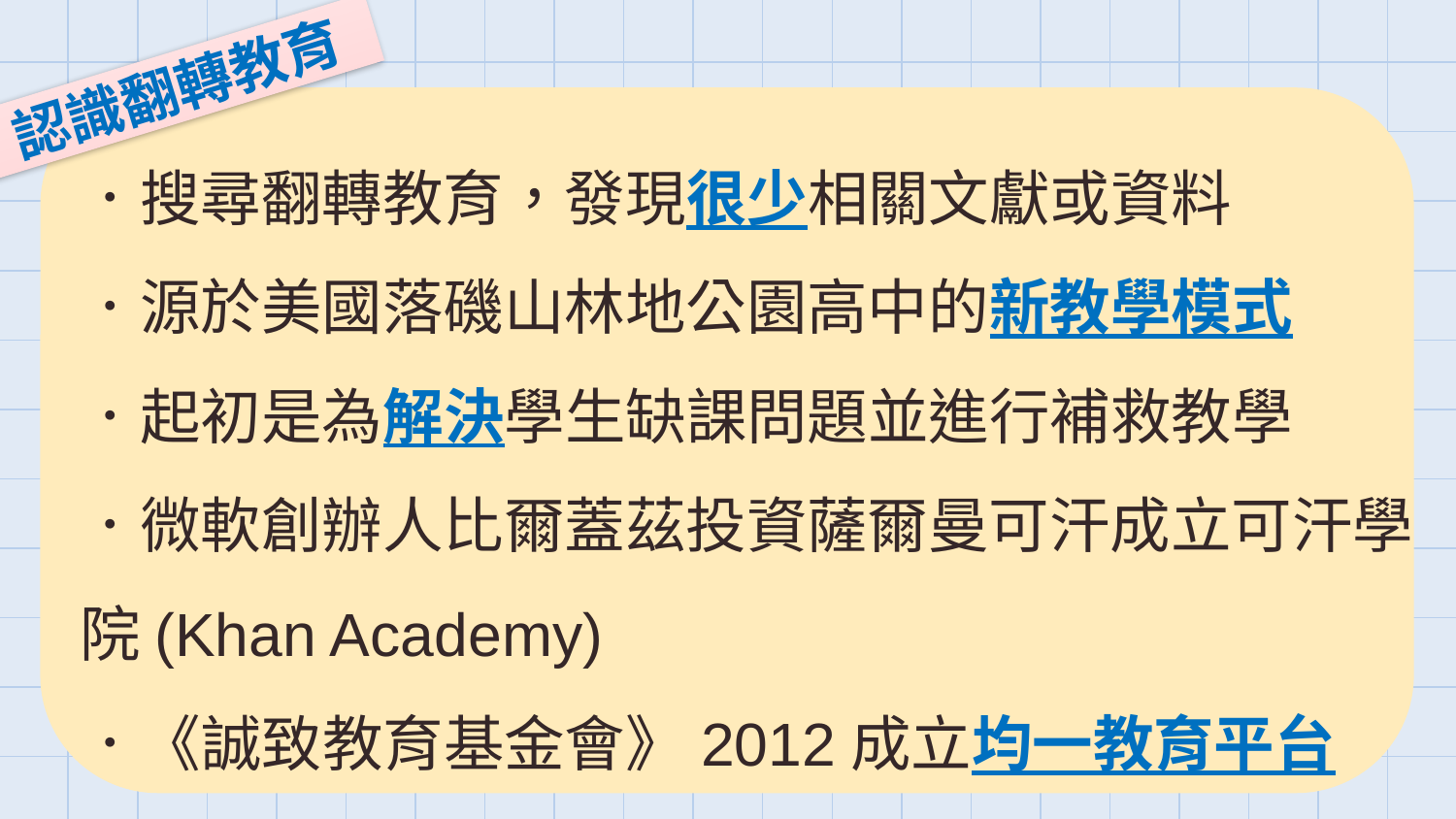

認識翻轉教育

# ．搜尋翻轉教育，發現很少相關文獻或資料 ．源於美國落磯山林地公園高中的新教學模式 ．起初是為解決學生缺課問題並進行補救教學 ．微軟創辦人比爾蓋茲投資薩爾曼可汗成立可汗學院(Khan Academy) ．《誠致教育基金會》2012成立均一教育平台